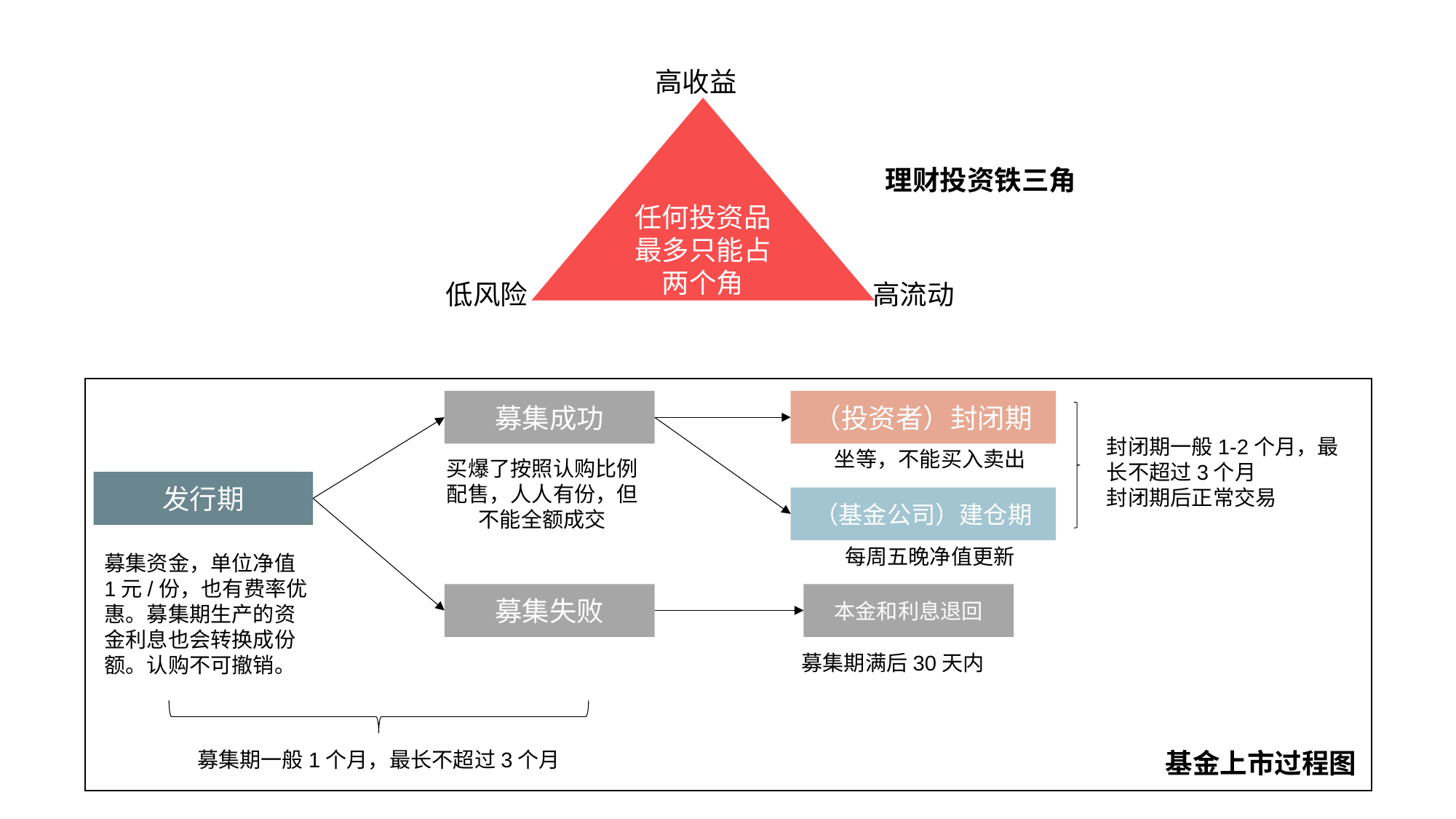

高收益
任何投资品最多只能占两个角
低风险
高流动
理财投资铁三角

募集成功
（投资者）封闭期

封闭期一般1-2个月，最长不超过3个月
封闭期后正常交易
坐等，不能买入卖出
买爆了按照认购比例配售，人人有份，但不能全额成交
发行期
（基金公司）建仓期

每周五晚净值更新
募集资金，单位净值1元/份，也有费率优惠。募集期生产的资金利息也会转换成份额。认购不可撤销。
募集失败
本金和利息退回
募集期满后30天内
募集期一般1个月，最长不超过3个月
基金上市过程图